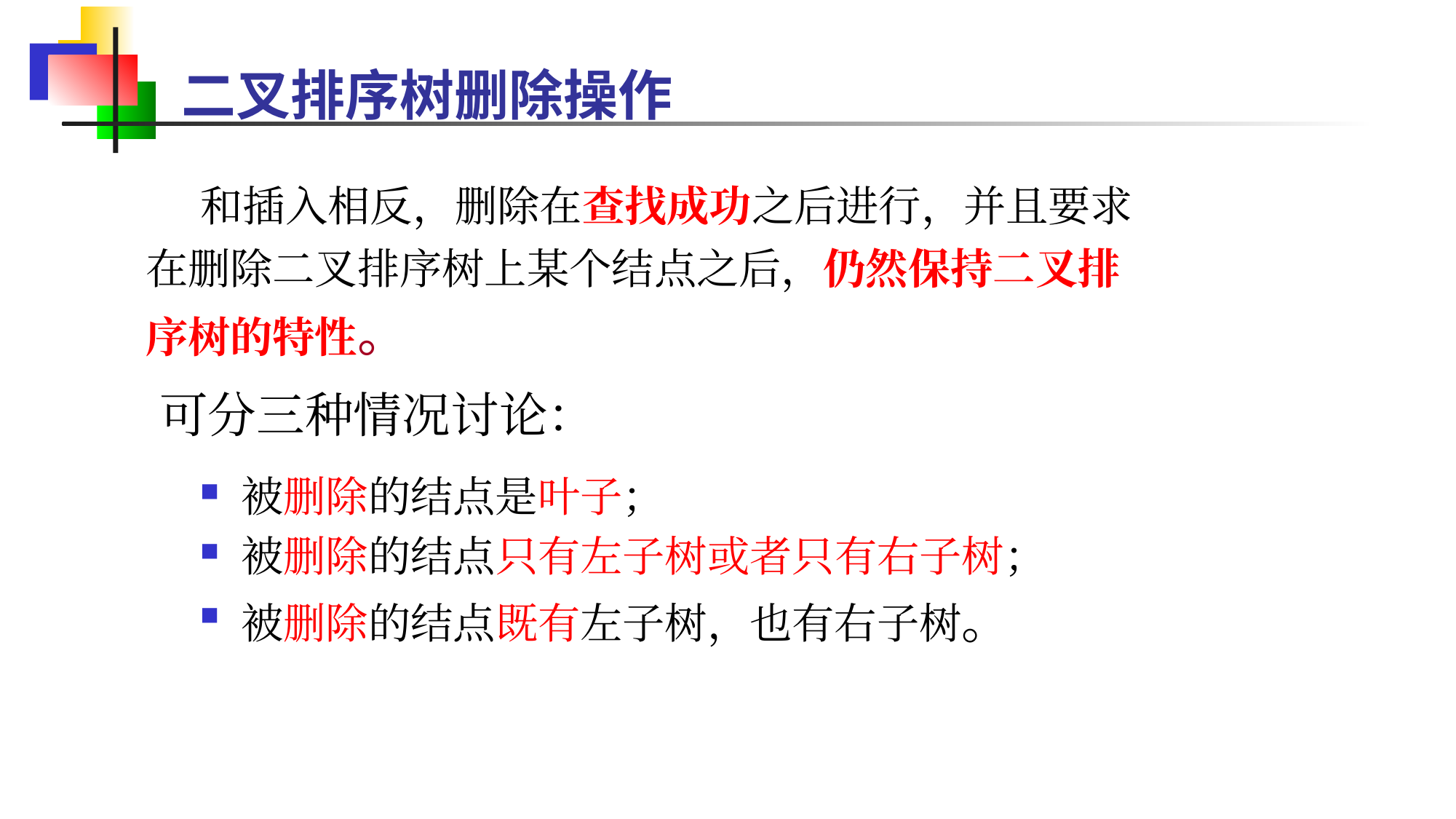

二叉排序树删除操作
    和插入相反，删除在查找成功之后进行，并且要求在删除二叉排序树上某个结点之后，仍然保持二叉排序树的特性。
可分三种情况讨论：
被删除的结点是叶子；
被删除的结点只有左子树或者只有右子树；
被删除的结点既有左子树，也有右子树。